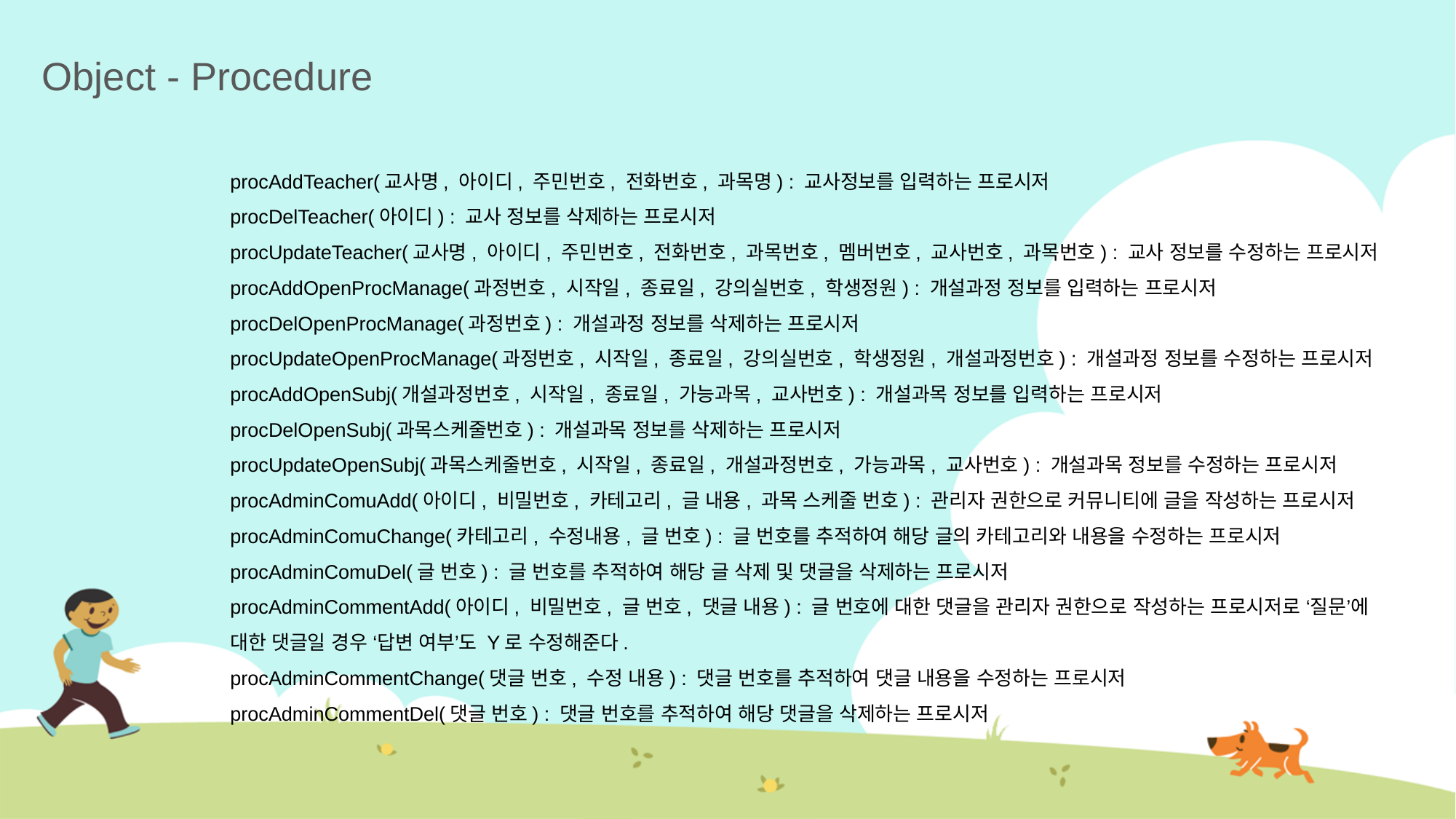

# Object - Procedure

procAddTeacher(교사명, 아이디, 주민번호, 전화번호, 과목명) : 교사정보를 입력하는 프로시저
procDelTeacher(아이디) : 교사 정보를 삭제하는 프로시저
procUpdateTeacher(교사명, 아이디, 주민번호, 전화번호, 과목번호, 멤버번호, 교사번호, 과목번호) : 교사 정보를 수정하는 프로시저
procAddOpenProcManage(과정번호, 시작일, 종료일, 강의실번호, 학생정원) : 개설과정 정보를 입력하는 프로시저
procDelOpenProcManage(과정번호) : 개설과정 정보를 삭제하는 프로시저
procUpdateOpenProcManage(과정번호, 시작일, 종료일, 강의실번호, 학생정원, 개설과정번호) : 개설과정 정보를 수정하는 프로시저
procAddOpenSubj(개설과정번호, 시작일, 종료일, 가능과목, 교사번호) : 개설과목 정보를 입력하는 프로시저
procDelOpenSubj(과목스케줄번호) : 개설과목 정보를 삭제하는 프로시저
procUpdateOpenSubj(과목스케줄번호, 시작일, 종료일, 개설과정번호, 가능과목, 교사번호) : 개설과목 정보를 수정하는 프로시저
procAdminComuAdd(아이디, 비밀번호, 카테고리, 글 내용, 과목 스케줄 번호) : 관리자 권한으로 커뮤니티에 글을 작성하는 프로시저
procAdminComuChange(카테고리, 수정내용, 글 번호) : 글 번호를 추적하여 해당 글의 카테고리와 내용을 수정하는 프로시저
procAdminComuDel(글 번호) : 글 번호를 추적하여 해당 글 삭제 및 댓글을 삭제하는 프로시저
procAdminCommentAdd(아이디, 비밀번호, 글 번호, 댓글 내용) : 글 번호에 대한 댓글을 관리자 권한으로 작성하는 프로시저로 ‘질문’에 대한 댓글일 경우 ‘답변 여부’도 Y로 수정해준다.
procAdminCommentChange(댓글 번호, 수정 내용) : 댓글 번호를 추적하여 댓글 내용을 수정하는 프로시저
procAdminCommentDel(댓글 번호) : 댓글 번호를 추적하여 해당 댓글을 삭제하는 프로시저